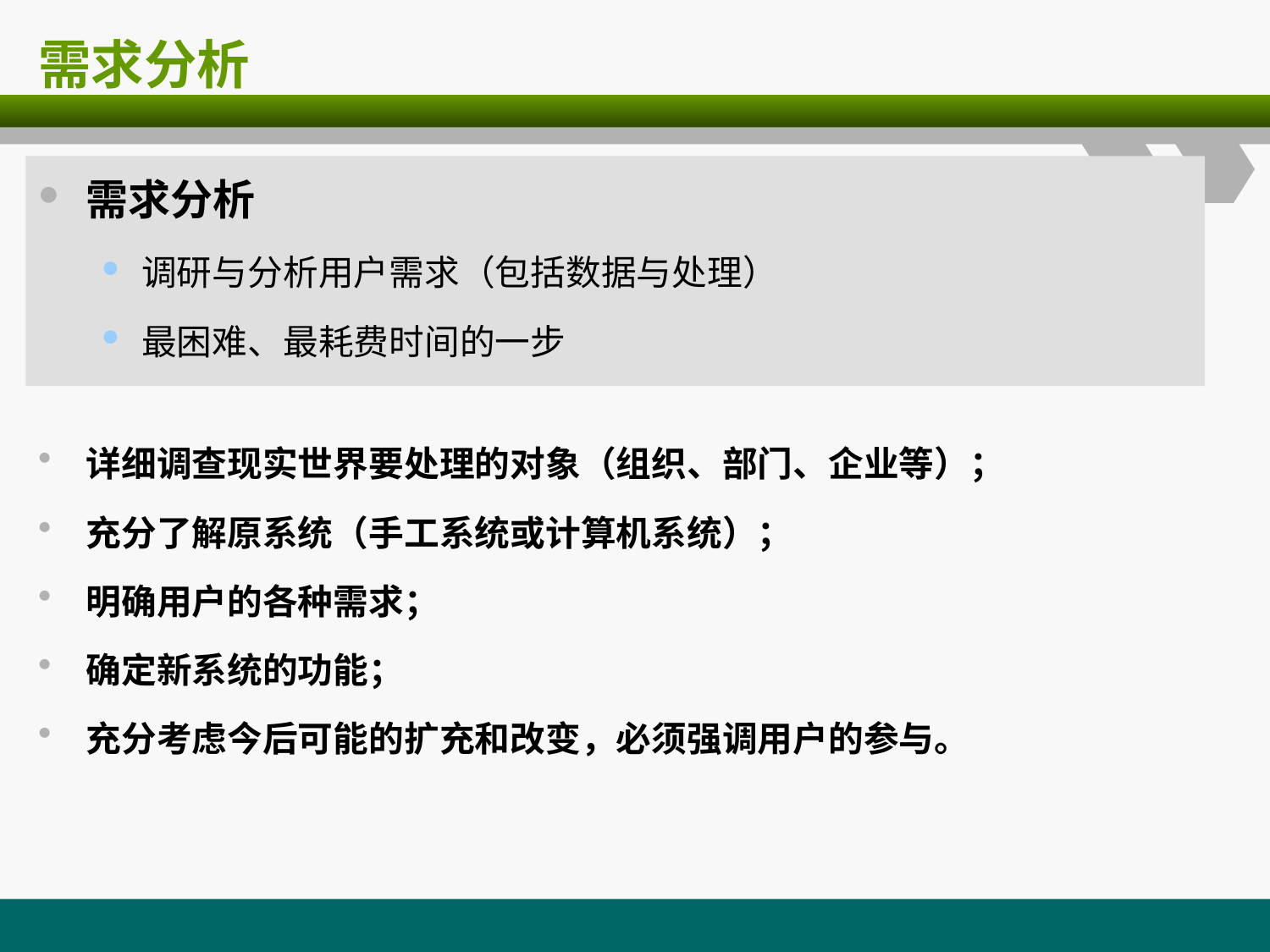

# 需求分析
需求分析
调研与分析用户需求（包括数据与处理）
最困难、最耗费时间的一步
详细调查现实世界要处理的对象（组织、部门、企业等）；
充分了解原系统（手工系统或计算机系统）；
明确用户的各种需求；
确定新系统的功能；
充分考虑今后可能的扩充和改变，必须强调用户的参与。